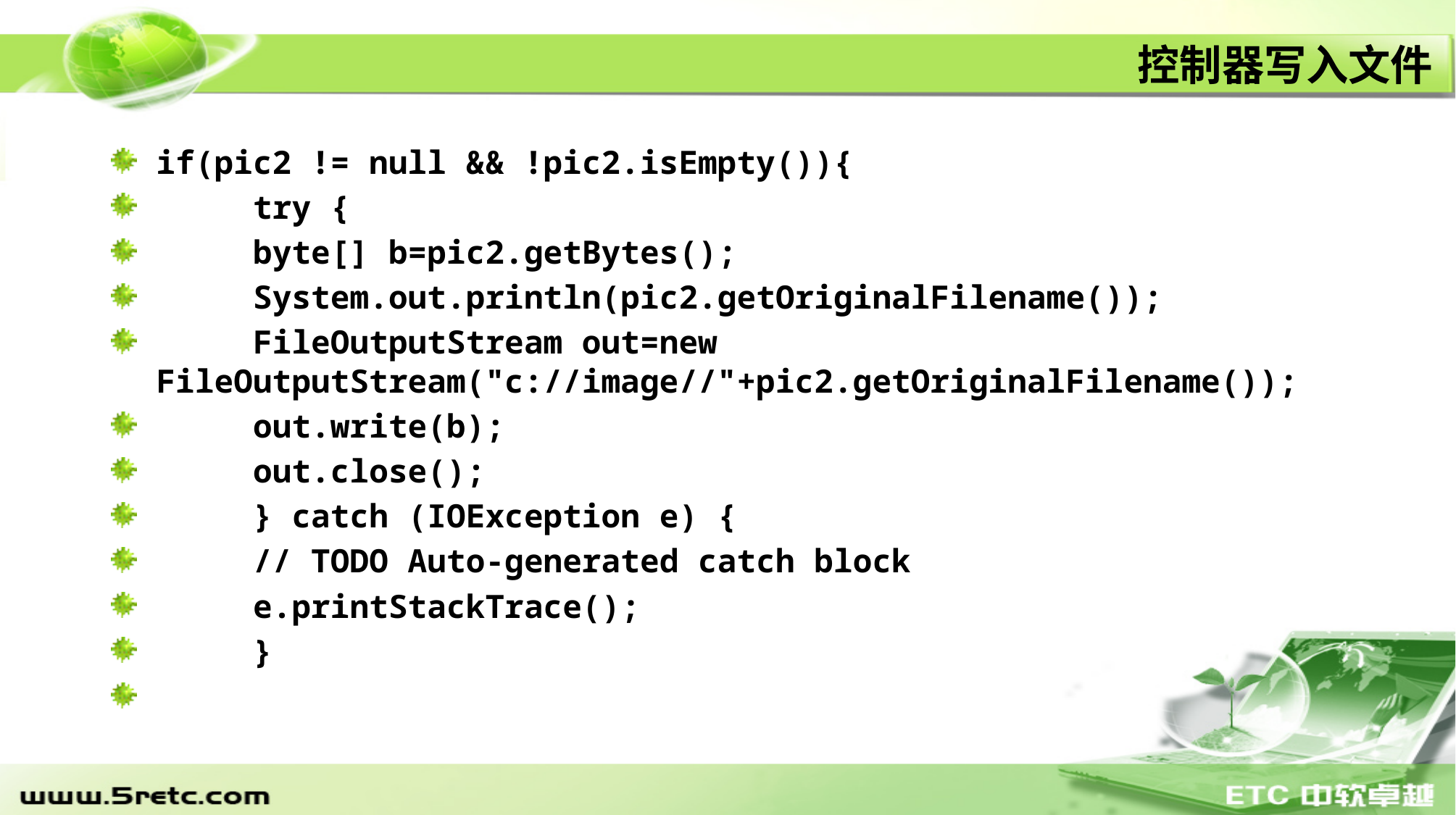

# 控制器写入文件
if(pic2 != null && !pic2.isEmpty()){
			try {
				byte[] b=pic2.getBytes();
				System.out.println(pic2.getOriginalFilename());
				FileOutputStream out=new FileOutputStream("c://image//"+pic2.getOriginalFilename());
				out.write(b);
				out.close();
			} catch (IOException e) {
				// TODO Auto-generated catch block
				e.printStackTrace();
			}